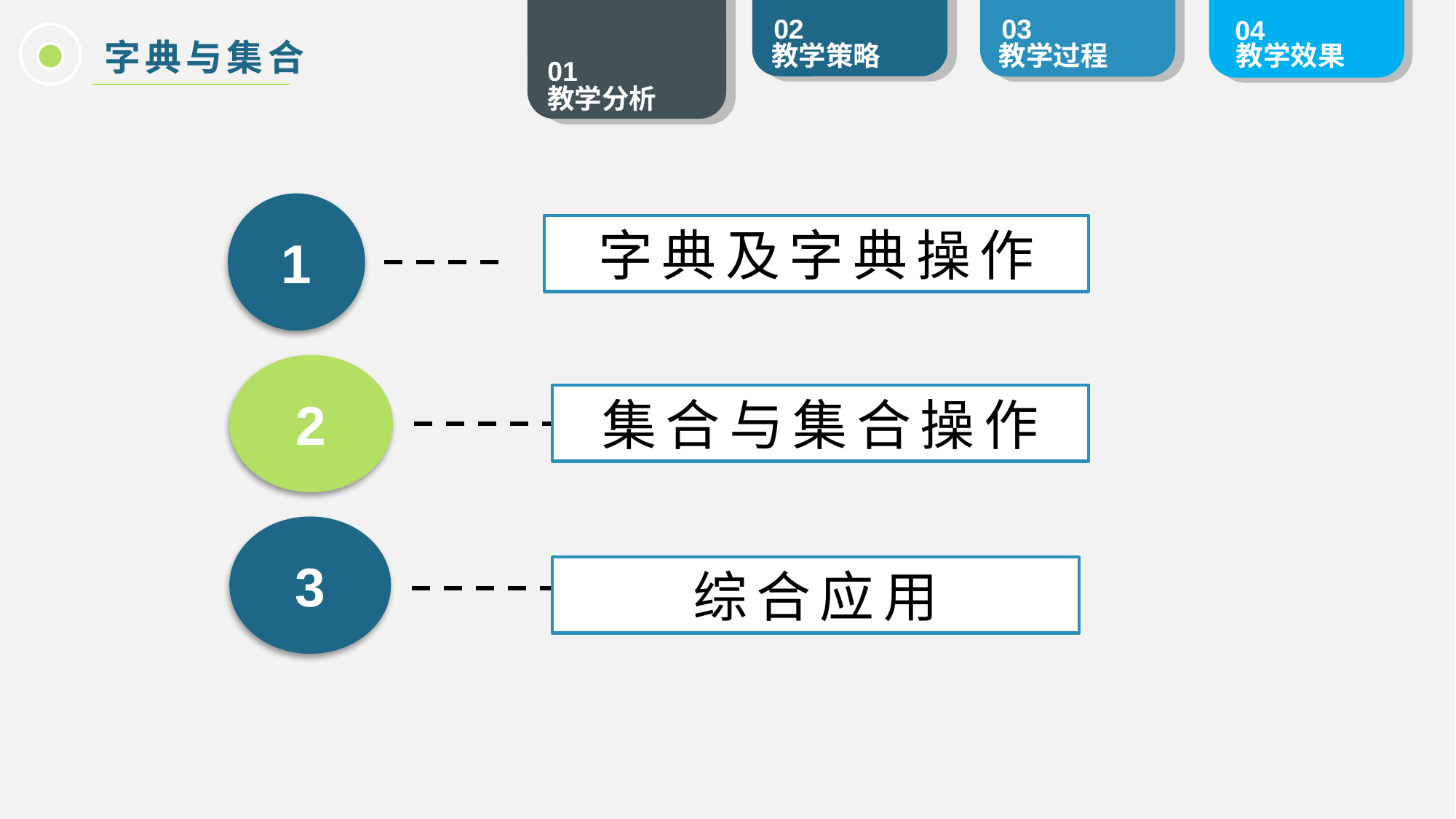

字典与集合
1
字典及字典操作
2
集合与集合操作
3
综合应用